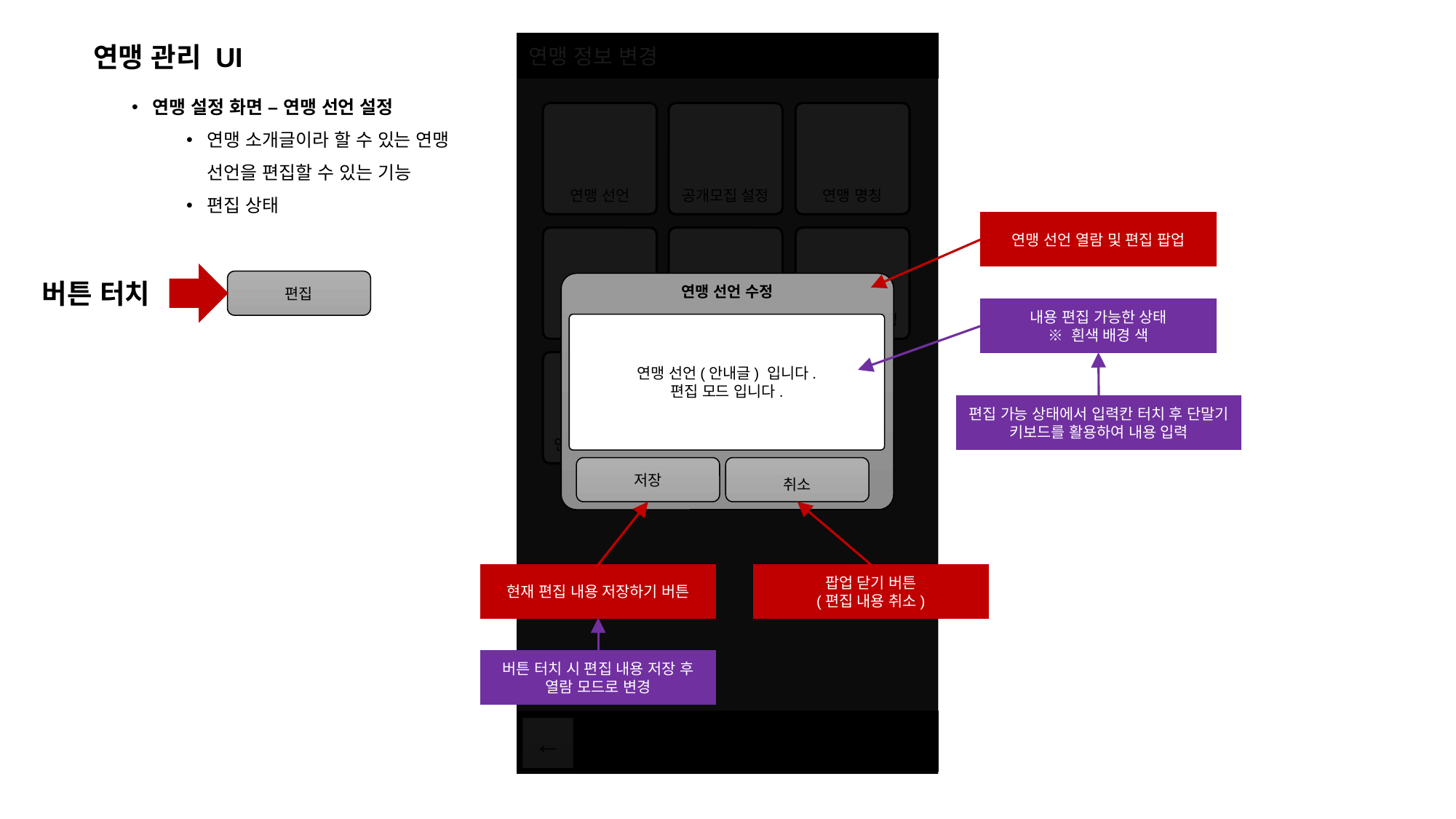

연맹 정보 변경

연맹 관리 UI
연맹 설정 화면 – 연맹 선언 설정
연맹 소개글이라 할 수 있는 연맹 선언을 편집할 수 있는 기능
편집 상태

연맹 선언

공개모집 설정

연맹 명칭
연맹 선언 열람 및 편집 팝업

연맹 약칭

교류 언어

연맹 레벨 명칭

버튼 터치
편집
연맹 선언 수정

내용 편집 가능한 상태
※ 흰색 배경 색
연맹 선언(안내글) 입니다.
편집 모드 입니다.

연맹 요새 명칭
편집 가능 상태에서 입력칸 터치 후 단말기 키보드를 활용하여 내용 입력
저장
취소
현재 편집 내용 저장하기 버튼
팝업 닫기 버튼
(편집 내용 취소)
버튼 터치 시 편집 내용 저장 후 열람 모드로 변경

←